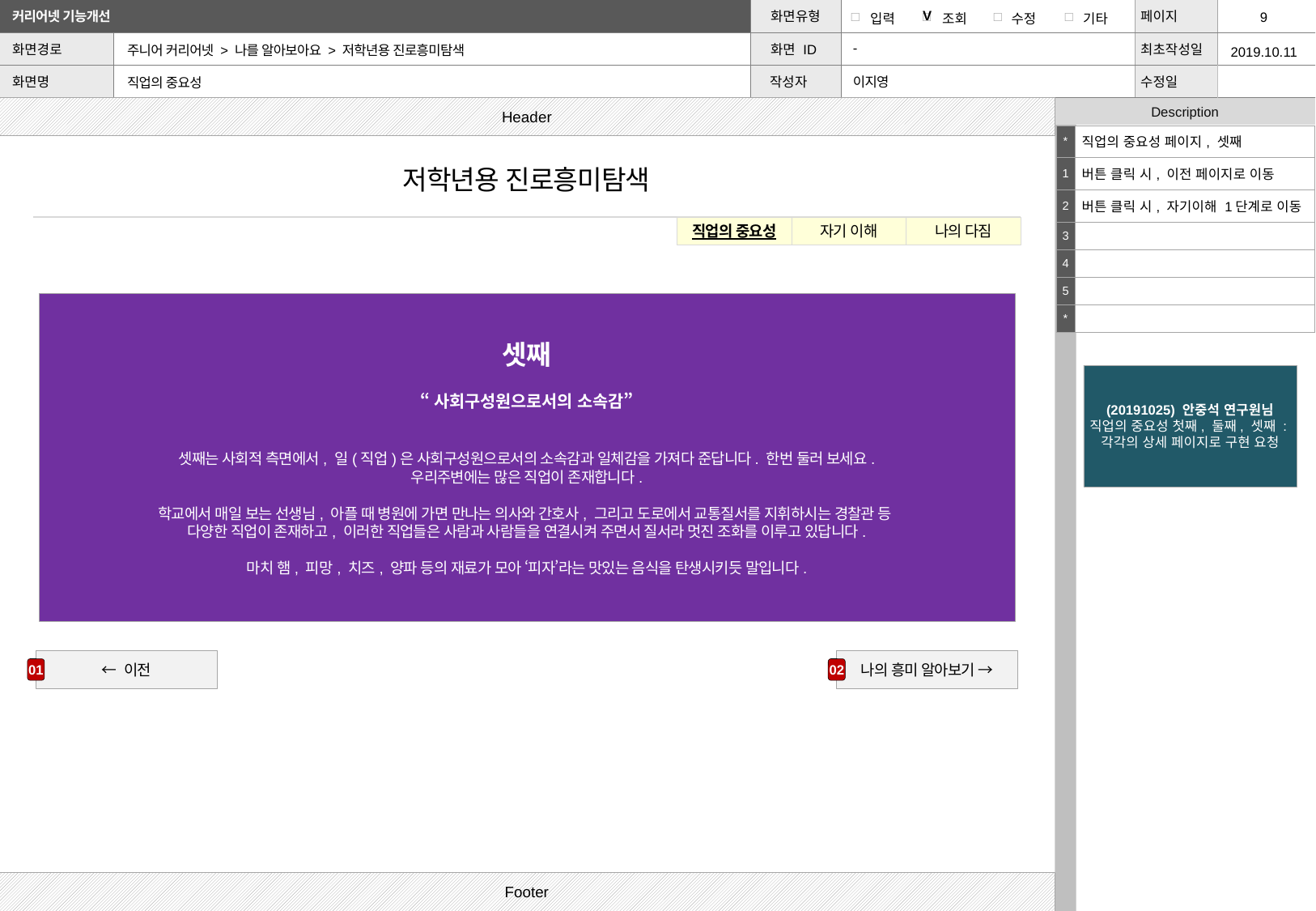

|  |  | V |  |  |  |  |  |
| --- | --- | --- | --- | --- | --- | --- | --- |
2019.10.11
주니어 커리어넷 > 나를 알아보아요 > 저학년용 진로흥미탐색
-
이지영
직업의 중요성

Header
| \* | 직업의 중요성 페이지, 셋째 |
| --- | --- |
| 1 | 버튼 클릭 시, 이전 페이지로 이동 |
| 2 | 버튼 클릭 시, 자기이해 1단계로 이동 |
| 3 |  |
| 4 |  |
| 5 |  |
| \* |  |
저학년용 진로흥미탐색
직업의 중요성
자기 이해
나의 다짐
셋째

“사회구성원으로서의 소속감”

셋째는 사회적 측면에서, 일(직업)은 사회구성원으로서의 소속감과 일체감을 가져다 준답니다. 한번 둘러 보세요.
우리주변에는 많은 직업이 존재합니다.

학교에서 매일 보는 선생님, 아플 때 병원에 가면 만나는 의사와 간호사, 그리고 도로에서 교통질서를 지휘하시는 경찰관 등
다양한 직업이 존재하고, 이러한 직업들은 사람과 사람들을 연결시켜 주면서 질서라 멋진 조화를 이루고 있답니다.

마치 햄, 피망, 치즈, 양파 등의 재료가 모아 ‘피자’라는 맛있는 음식을 탄생시키듯 말입니다.
(20191025) 안중석 연구원님
직업의 중요성 첫째, 둘째, 셋째 :
각각의 상세 페이지로 구현 요청
← 이전
나의 흥미 알아보기 →
01
02
Footer